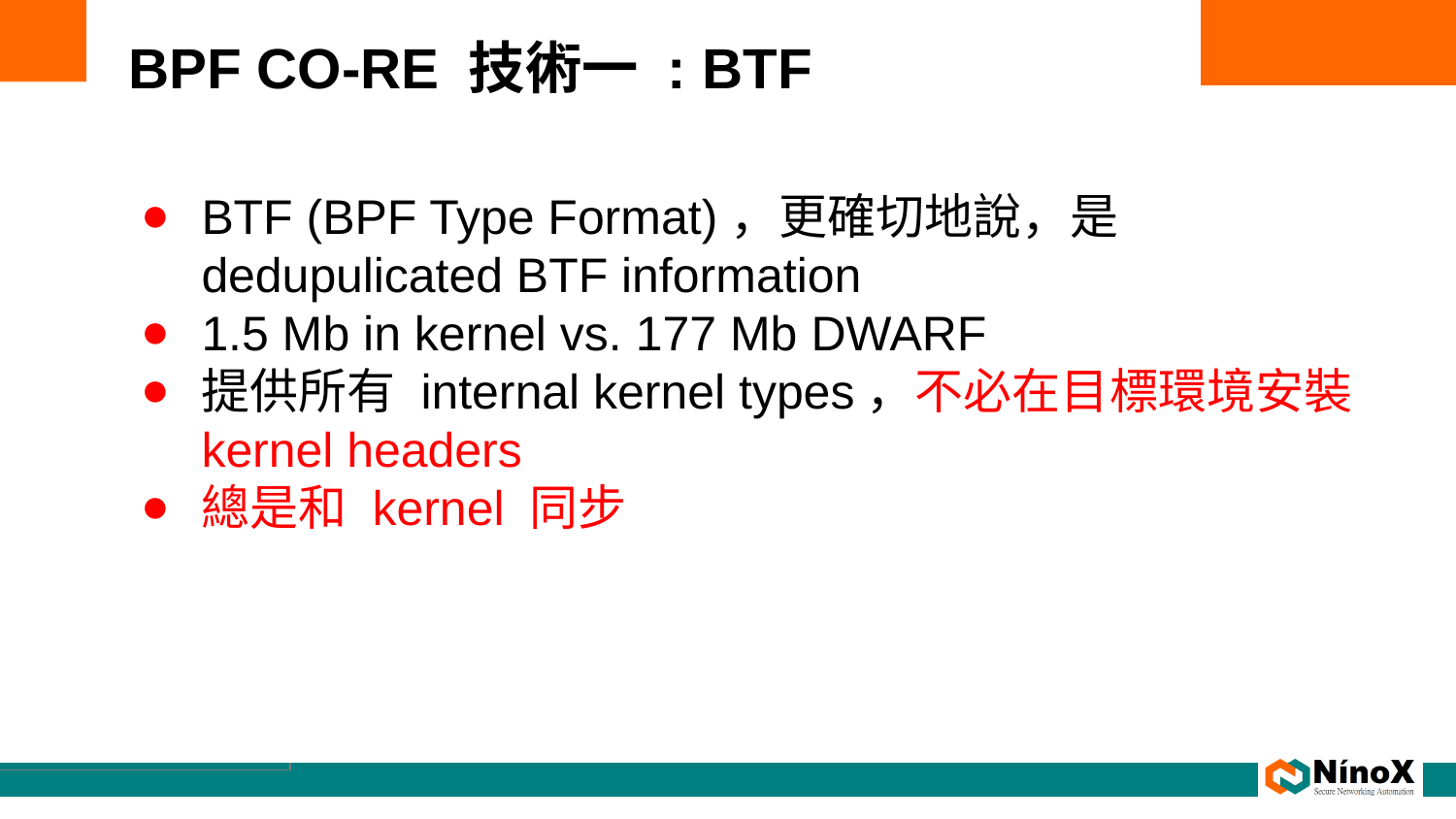

# BPF CO-RE 技術一 : BTF
BTF (BPF Type Format)，更確切地說，是 dedupulicated BTF information
1.5 Mb in kernel vs. 177 Mb DWARF
提供所有 internal kernel types，不必在目標環境安裝 kernel headers
總是和 kernel 同步